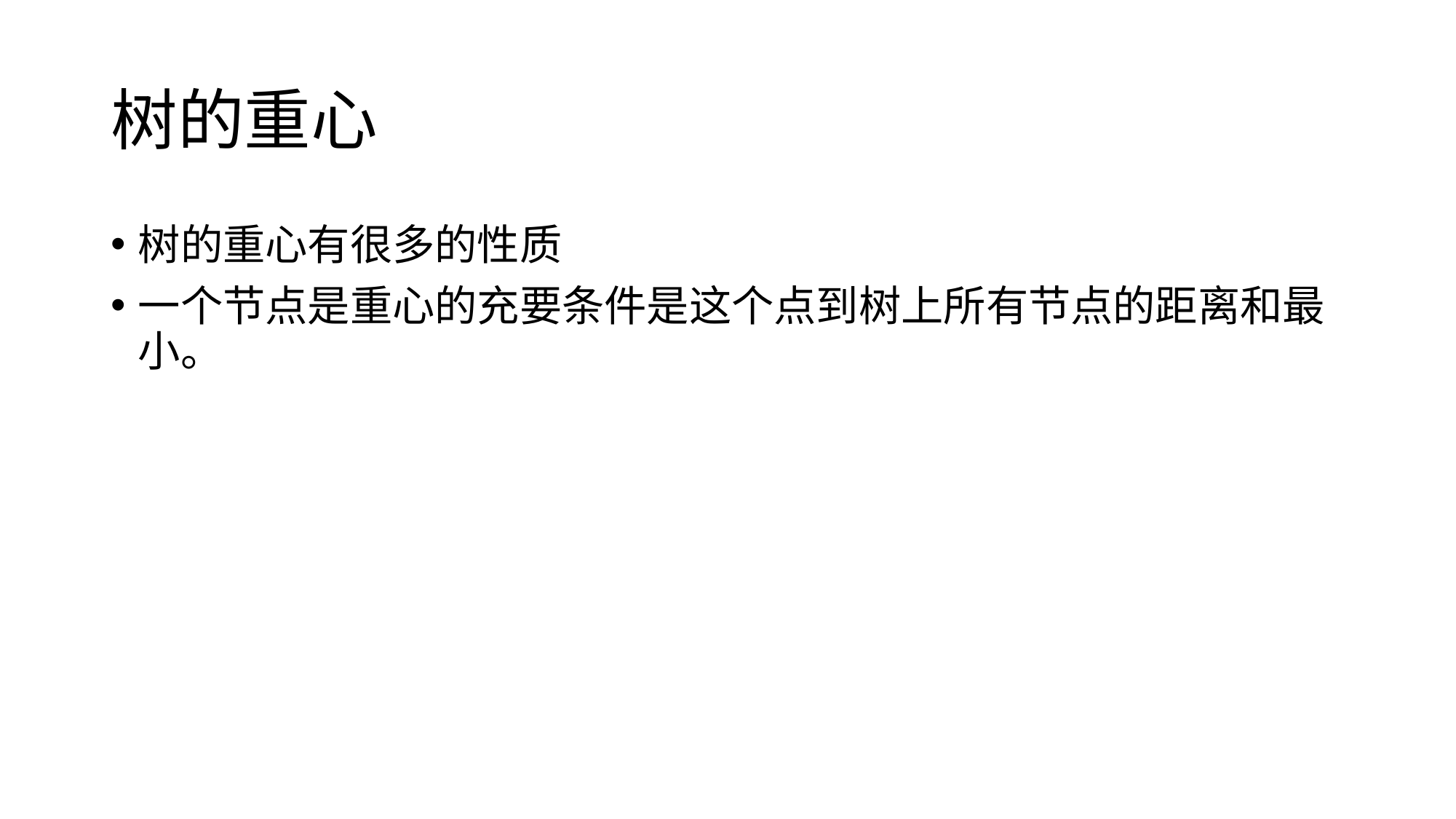

# 树的重心
树的重心有很多的性质
一个节点是重心的充要条件是这个点到树上所有节点的距离和最小。